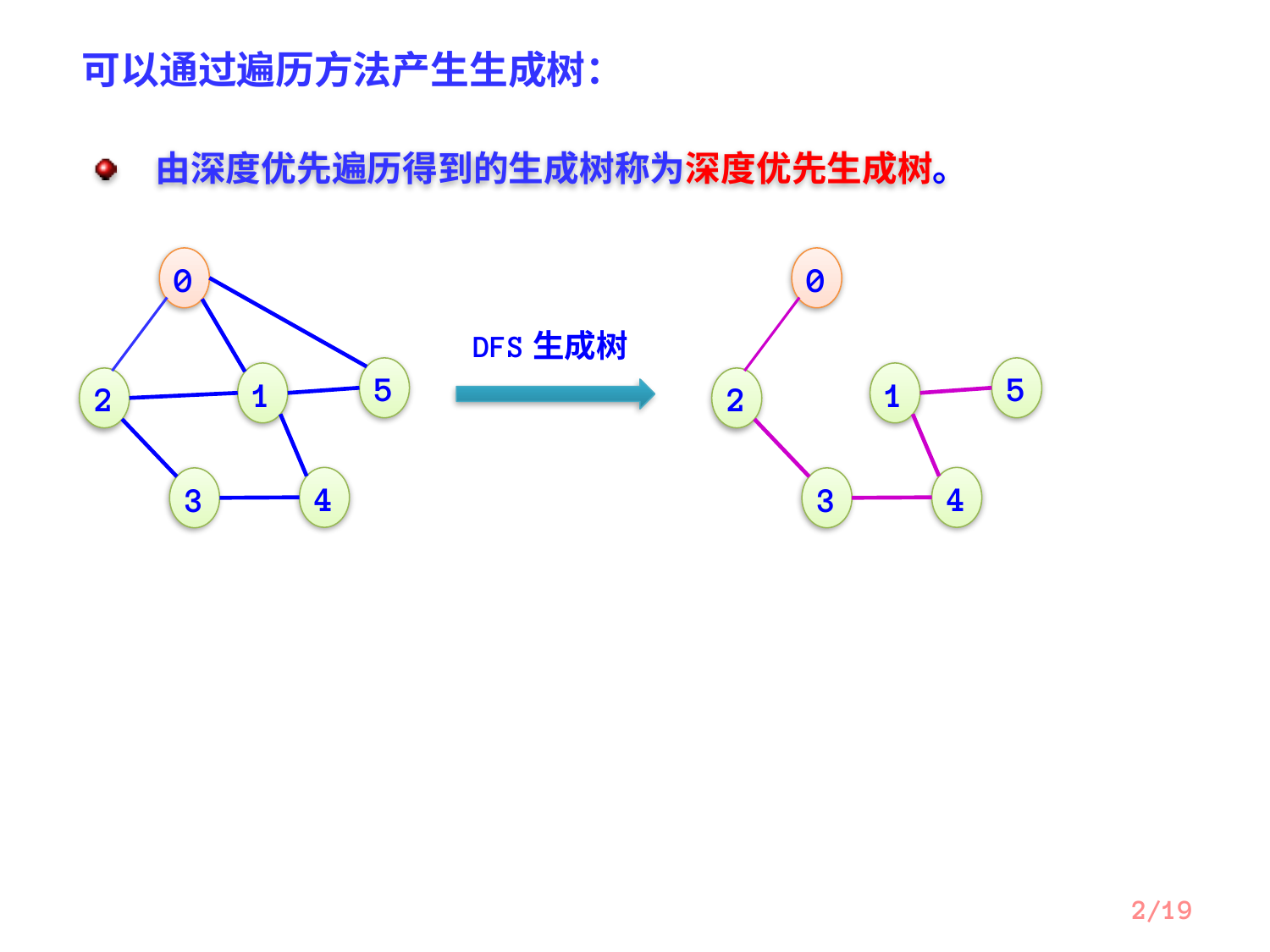

可以通过遍历方法产生生成树：
由深度优先遍历得到的生成树称为深度优先生成树。
0
0

5
1
2
4
3

DFS生成树

5
1
2
4
3
2/19